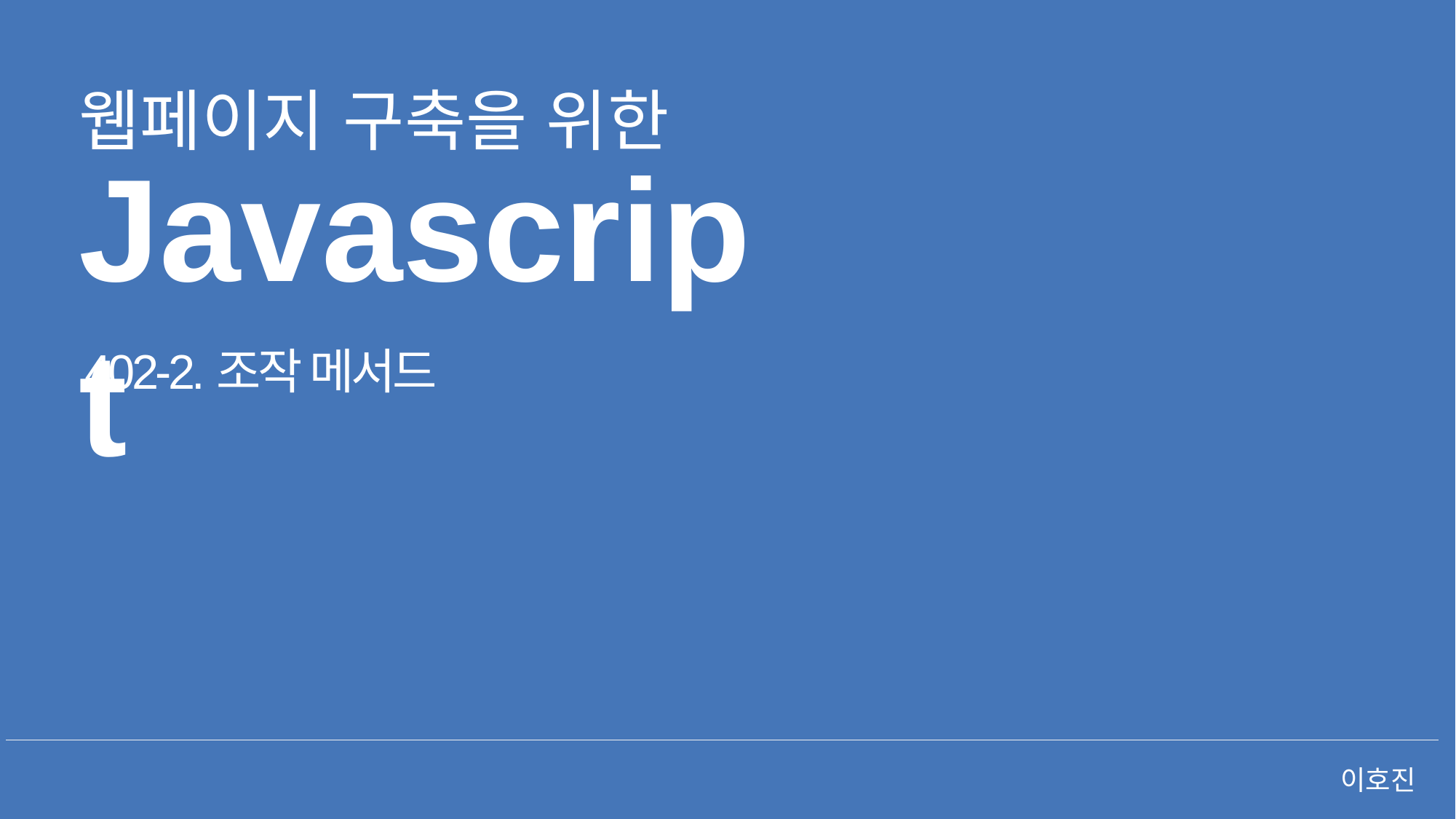

웹페이지 구축을 위한
Javascript
402-2.조작 메서드
이호진